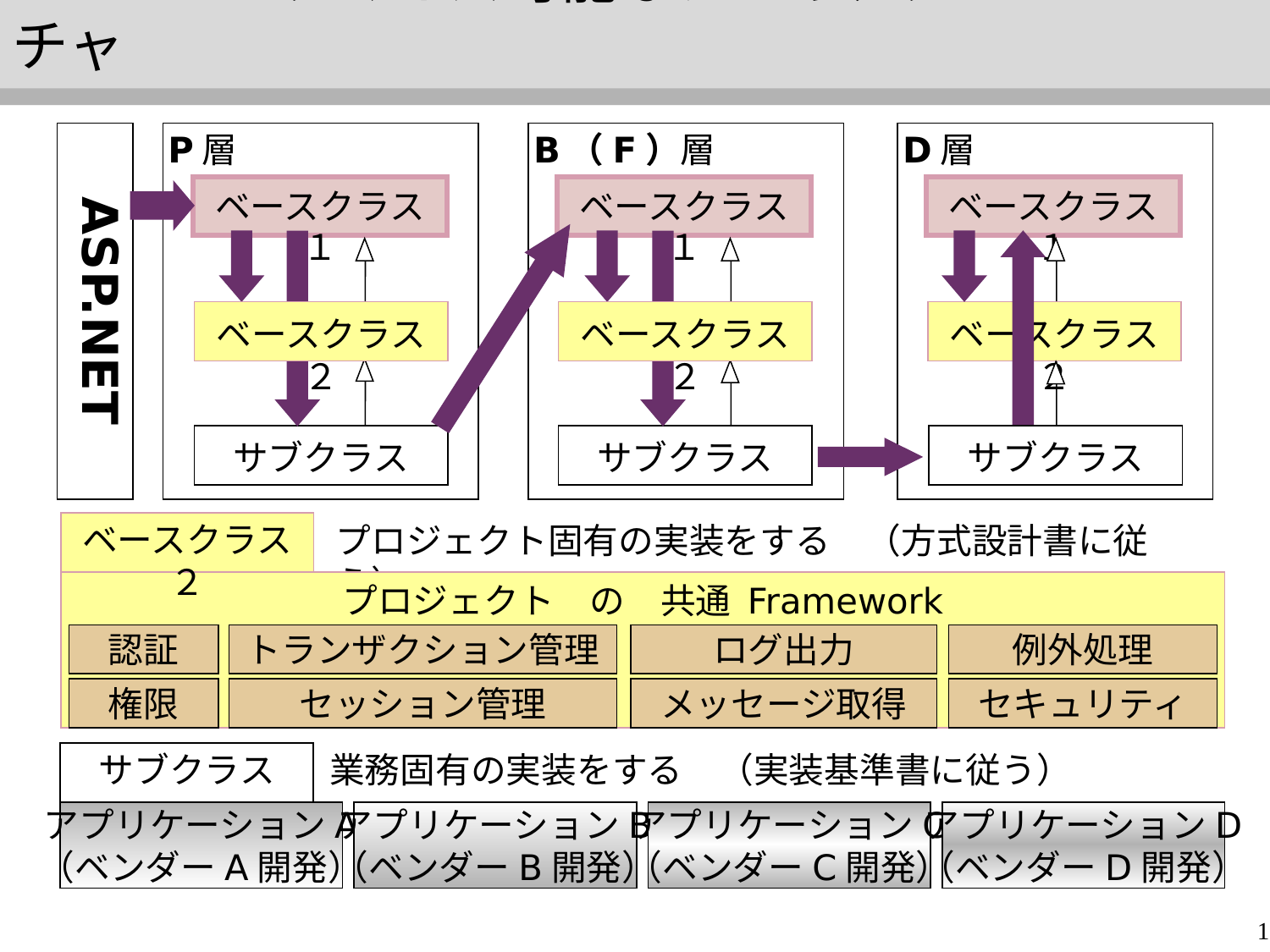

1.7. カスタマイズ可能なアーキテクチャ
P層
B（F）層
D層
ASP.NET
ベースクラス１
ベースクラス１
ベースクラス１

ベースクラス２
ベースクラス２
ベースクラス２

サブクラス
サブクラス
サブクラス

ベースクラス２
プロジェクト固有の実装をする　（方式設計書に従う）
プロジェクト　の　共通 Framework
認証
トランザクション管理
ログ出力
例外処理
権限
セッション管理
メッセージ取得
セキュリティ
業務固有の実装をする　（実装基準書に従う）
サブクラス
アプリケーションA
（ベンダーA開発）
アプリケーションB
（ベンダーB開発）
アプリケーションC
（ベンダーC開発）
アプリケーションD
（ベンダーD開発）